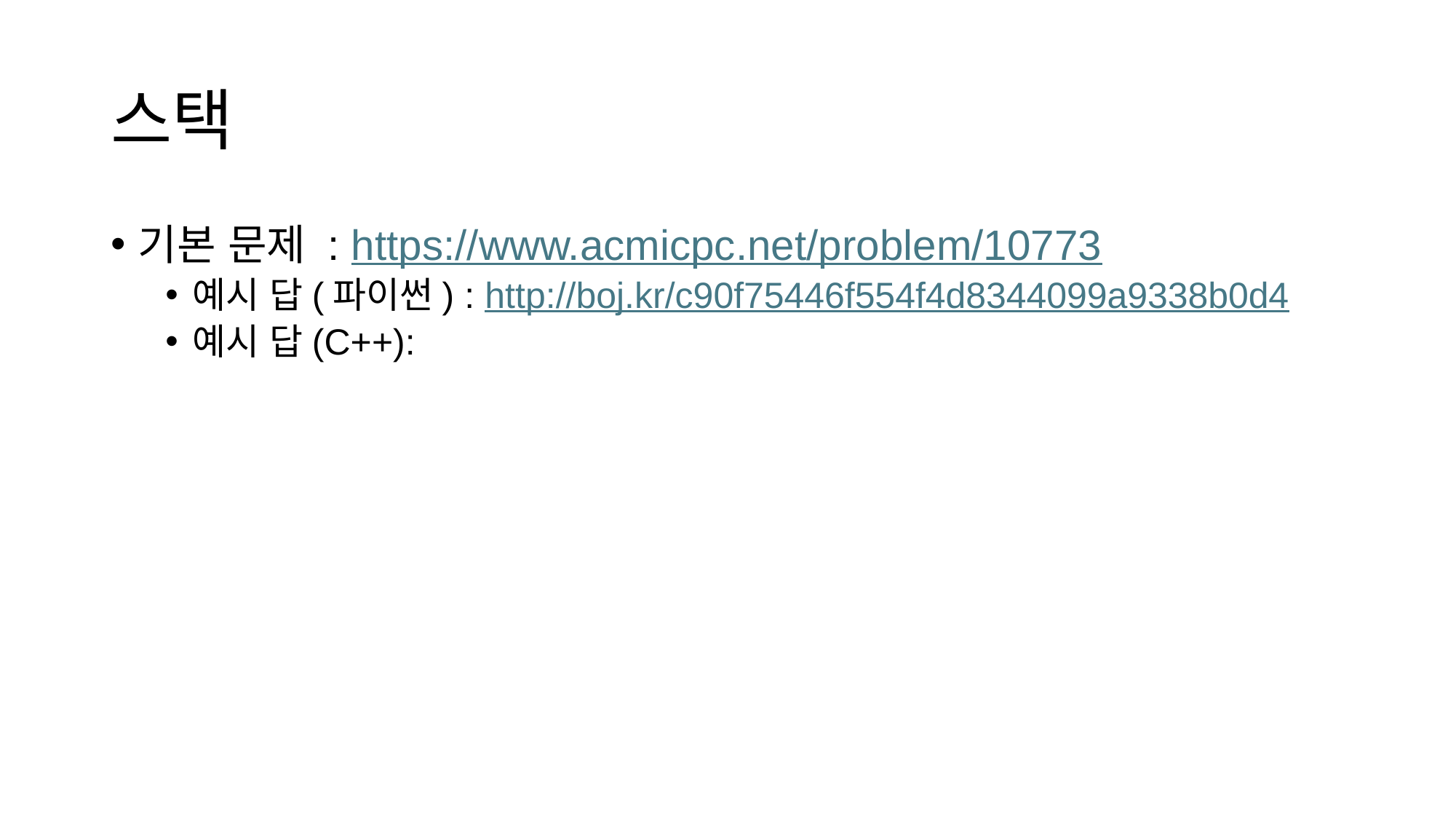

# 스택
기본 문제 : https://www.acmicpc.net/problem/10773
예시 답(파이썬) : http://boj.kr/c90f75446f554f4d8344099a9338b0d4
예시 답(C++):